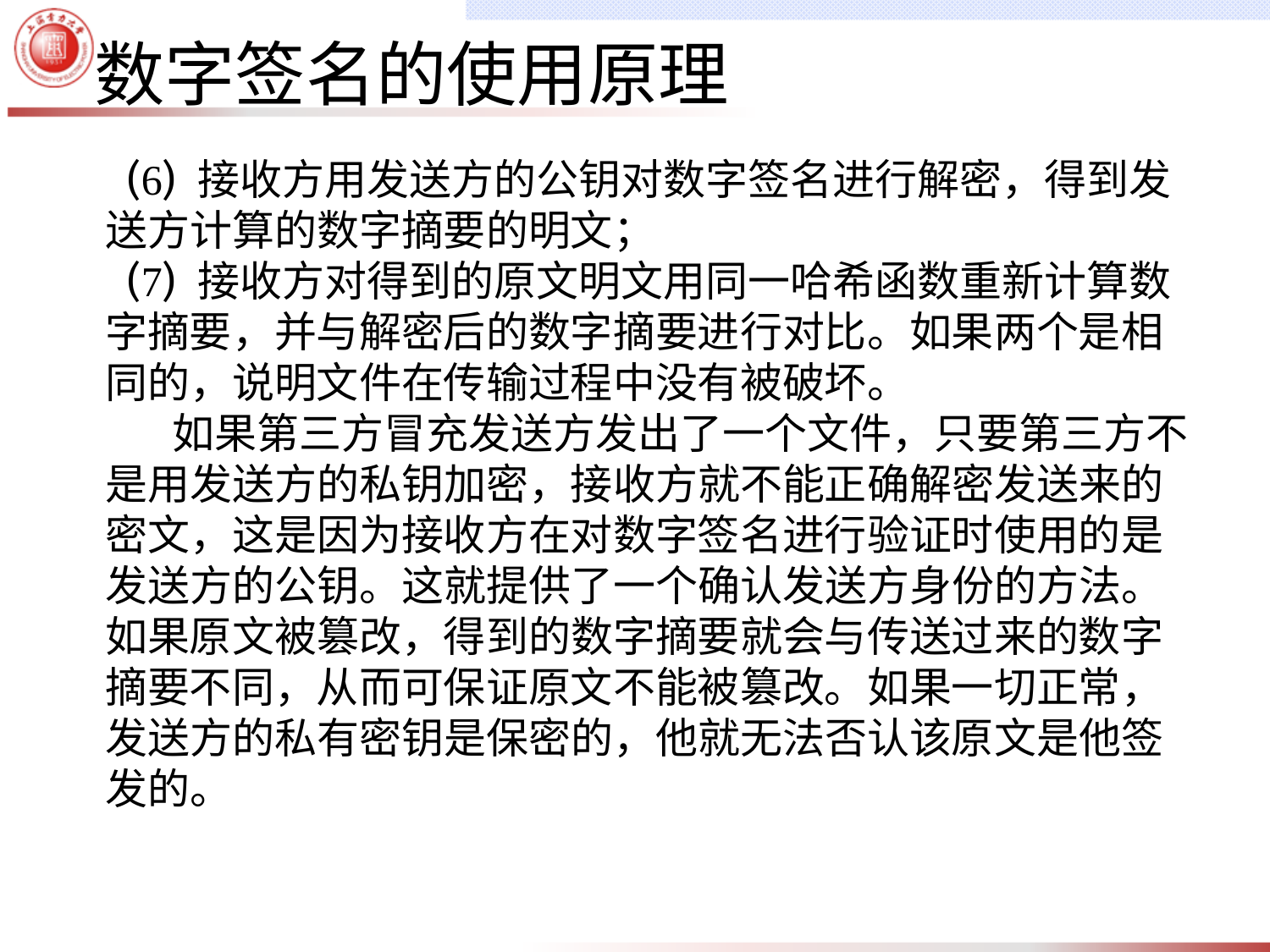

数字签名的使用原理

  (6) 接收方用发送方的公钥对数字签名进行解密，得到发送方计算的数字摘要的明文；
  (7) 接收方对得到的原文明文用同一哈希函数重新计算数字摘要，并与解密后的数字摘要进行对比。如果两个是相同的，说明文件在传输过程中没有被破坏。
      如果第三方冒充发送方发出了一个文件，只要第三方不是用发送方的私钥加密，接收方就不能正确解密发送来的密文，这是因为接收方在对数字签名进行验证时使用的是发送方的公钥。这就提供了一个确认发送方身份的方法。如果原文被篡改，得到的数字摘要就会与传送过来的数字摘要不同，从而可保证原文不能被篡改。如果一切正常，发送方的私有密钥是保密的，他就无法否认该原文是他签发的。